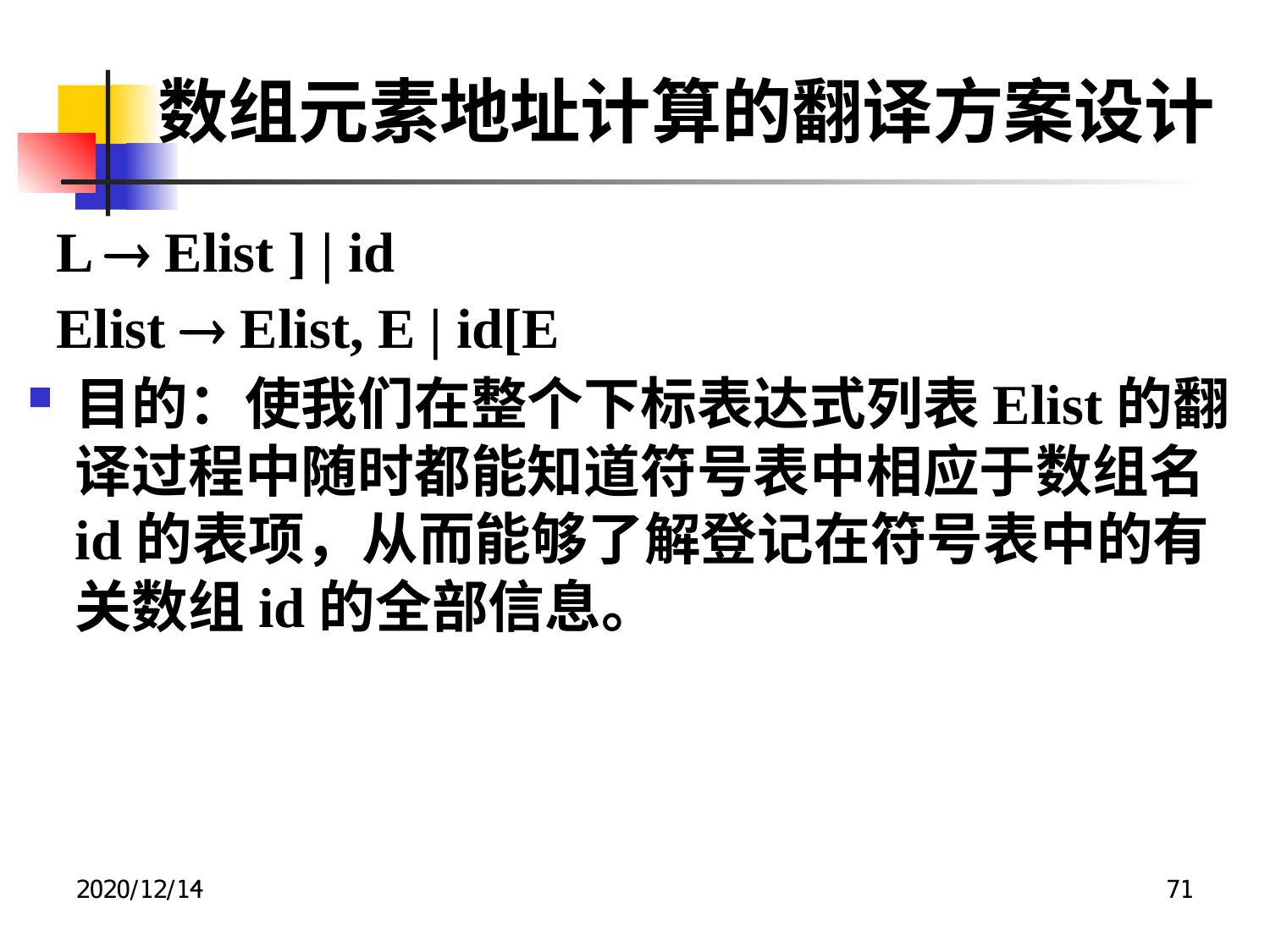

数组元素地址计算的翻译方案设计
  L → Elist ] | id
  Elist → Elist, E | id[E
目的：使我们在整个下标表达式列表Elist的翻译过程中随时都能知道符号表中相应于数组名id的表项，从而能够了解登记在符号表中的有关数组id的全部信息。
2020/12/14
71